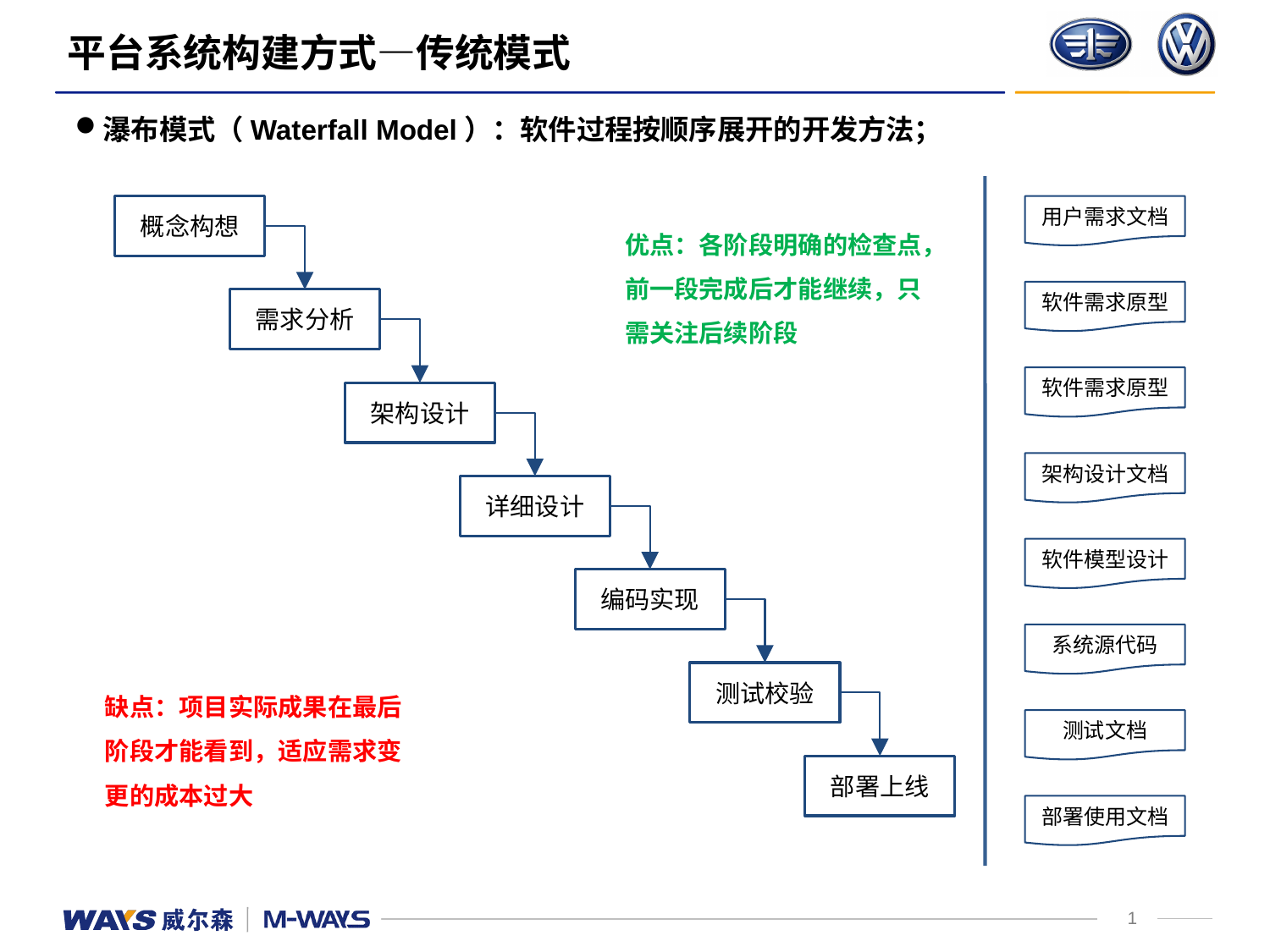

# 平台系统构建方式—传统模式
瀑布模式（Waterfall Model）：软件过程按顺序展开的开发方法；

概念构想
用户需求文档
优点：各阶段明确的检查点，前一段完成后才能继续，只需关注后续阶段
软件需求原型
需求分析
软件需求原型
架构设计
架构设计文档
详细设计
软件模型设计
编码实现
系统源代码
测试校验
缺点：项目实际成果在最后阶段才能看到，适应需求变更的成本过大
测试文档
部署上线
部署使用文档